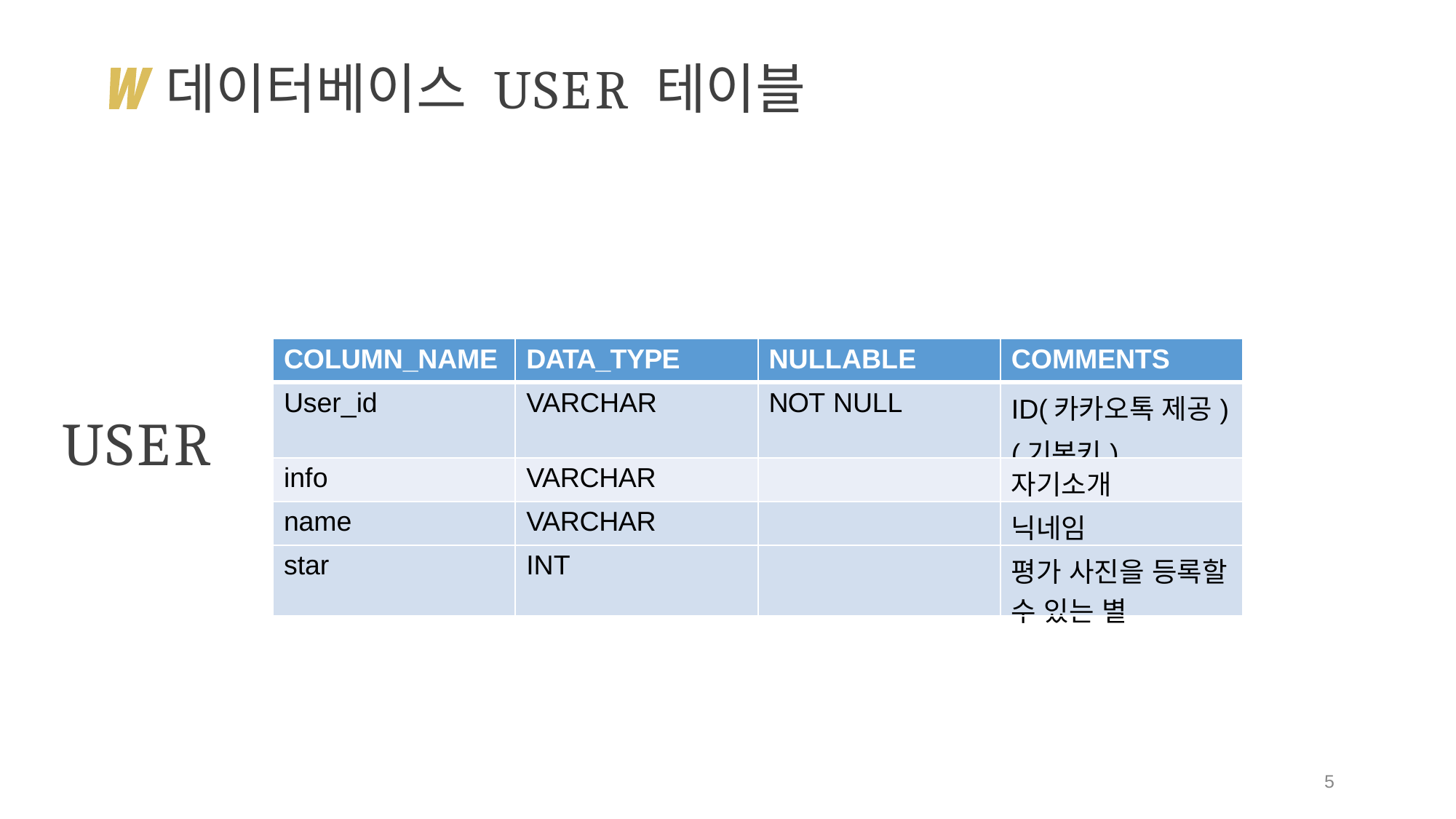

# 데이터베이스 USER 테이블

| COLUMN\_NAME | DATA\_TYPE | NULLABLE | COMMENTS |
| --- | --- | --- | --- |
| User\_id | VARCHAR | NOT NULL | ID(카카오톡 제공) (기본키) |
| info | VARCHAR |  | 자기소개 |
| name | VARCHAR |  | 닉네임 |
| star | INT |  | 평가 사진을 등록할 수 있는 별 |
USER
5